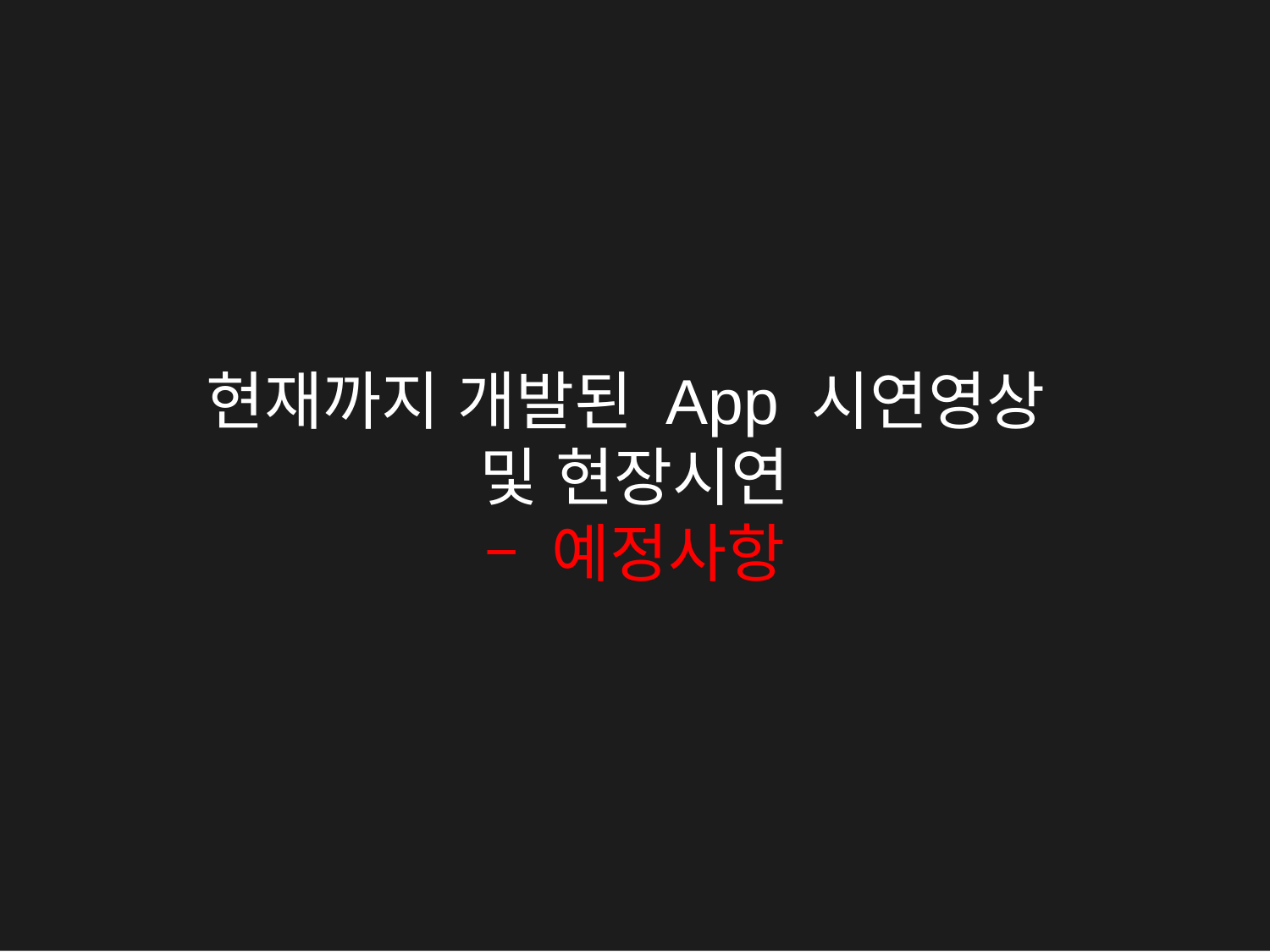

현재까지 개발된 App 시연영상
및 현장시연
– 예정사항